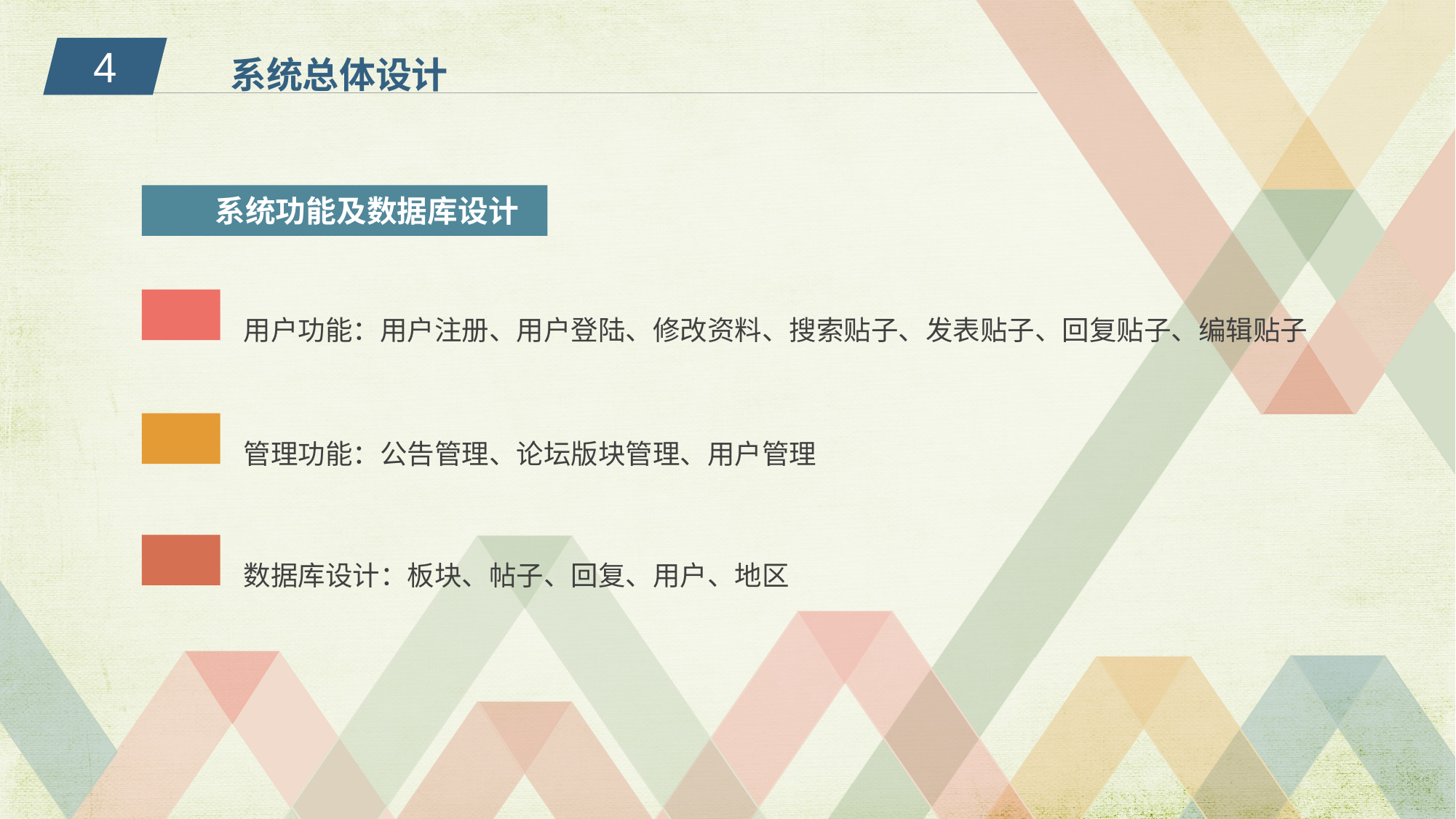

系统总体设计
4

系统功能及数据库设计

用户功能：用户注册、用户登陆、修改资料、搜索贴子、发表贴子、回复贴子、编辑贴子

管理功能：公告管理、论坛版块管理、用户管理

数据库设计：板块、帖子、回复、用户、地区